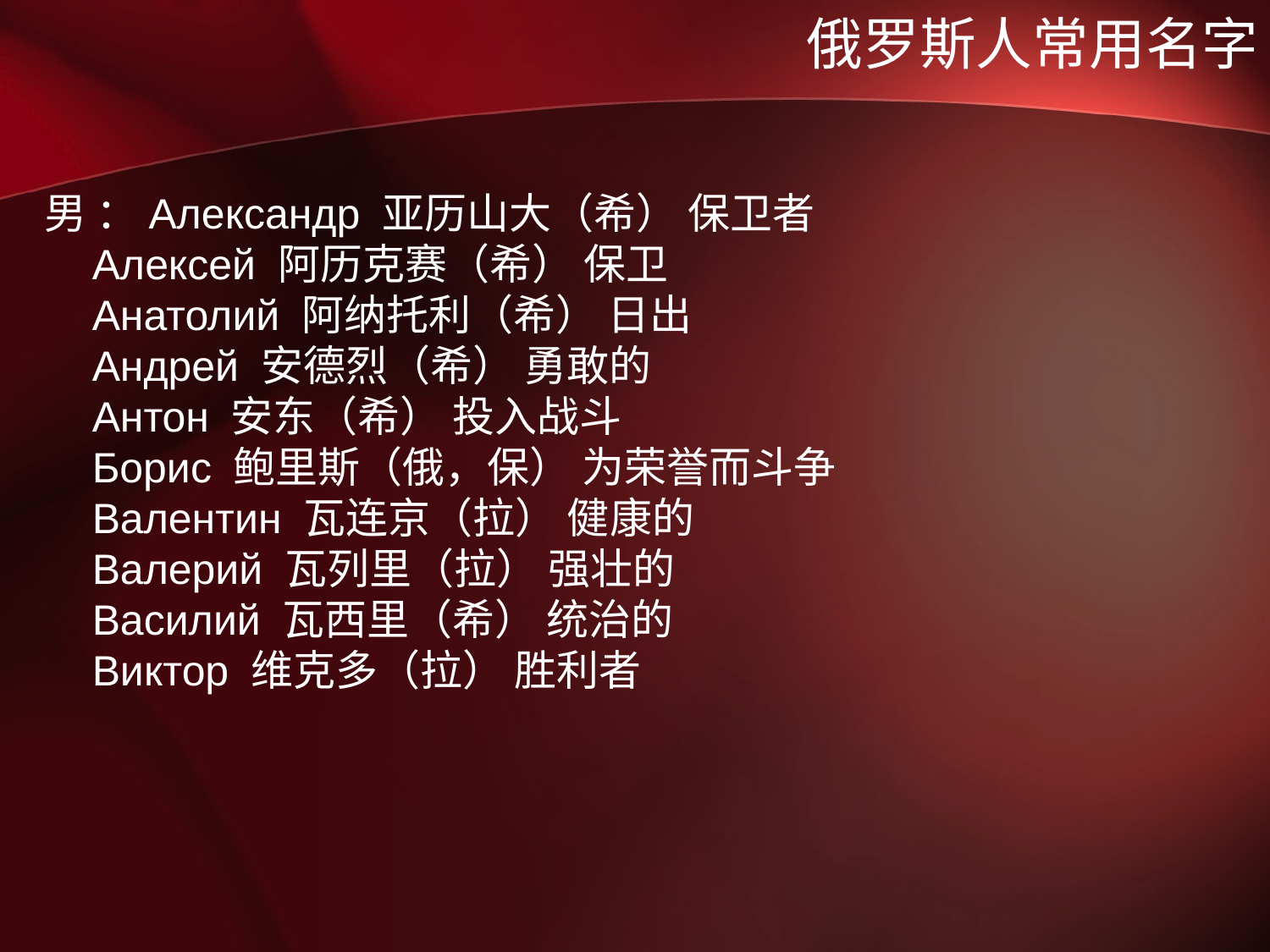

# 俄罗斯人常用名字
男 ：Александр 亚历山大（希） 保卫者
Алексей 阿历克赛（希） 保卫
Анатолий 阿纳托利（希） 日出 
Андрей 安德烈（希） 勇敢的 
Антон 安东（希） 投入战斗 
Борис 鲍里斯（俄，保） 为荣誉而斗争 
Валентин 瓦连京（拉） 健康的 
Валерий 瓦列里（拉） 强壮的
Василий 瓦西里（希） 统治的 
Виктор 维克多（拉） 胜利者